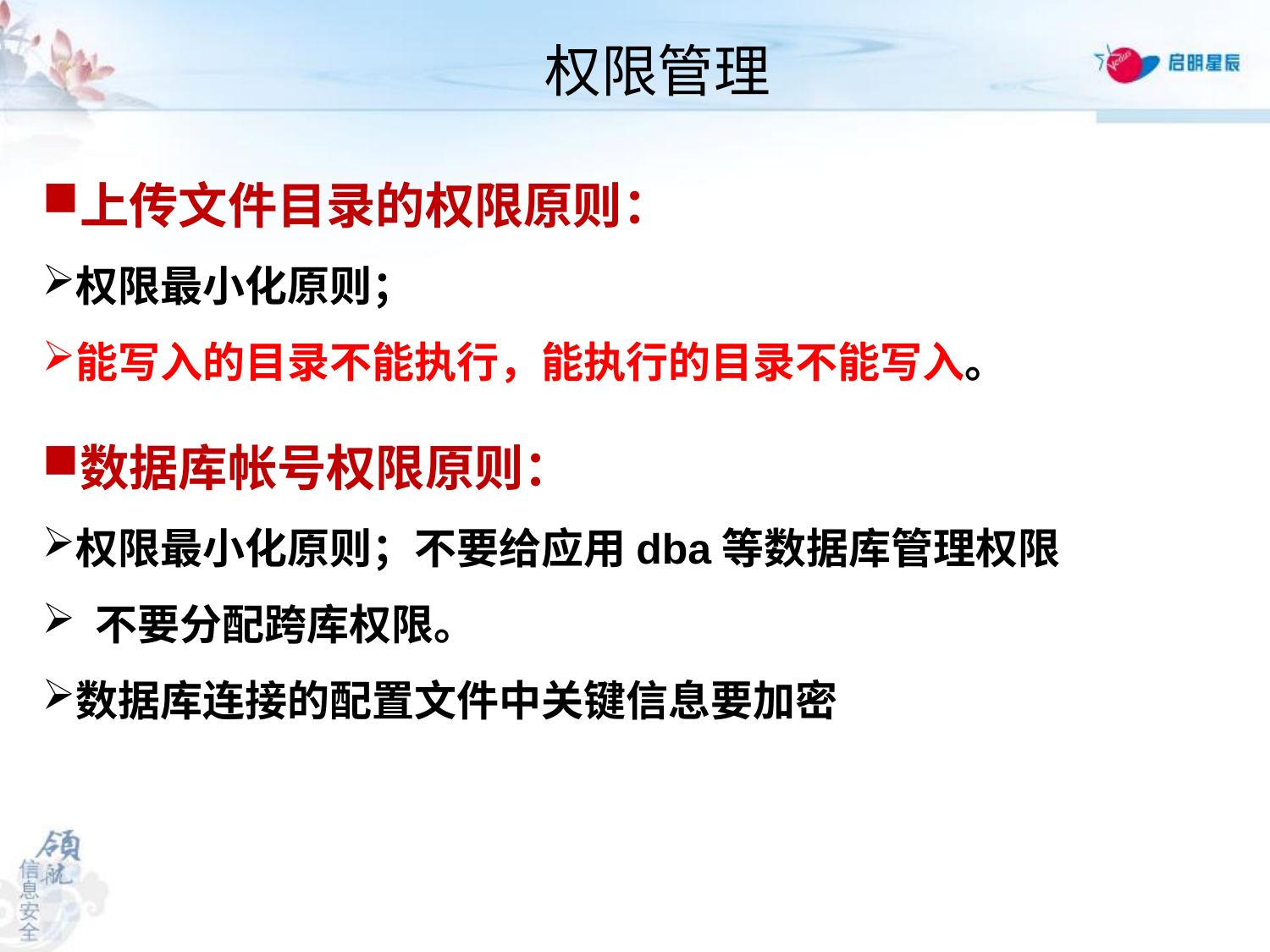

# 权限管理
上传文件目录的权限原则：
权限最小化原则；
能写入的目录不能执行，能执行的目录不能写入。

数据库帐号权限原则：
权限最小化原则；不要给应用dba等数据库管理权限
 不要分配跨库权限。
数据库连接的配置文件中关键信息要加密